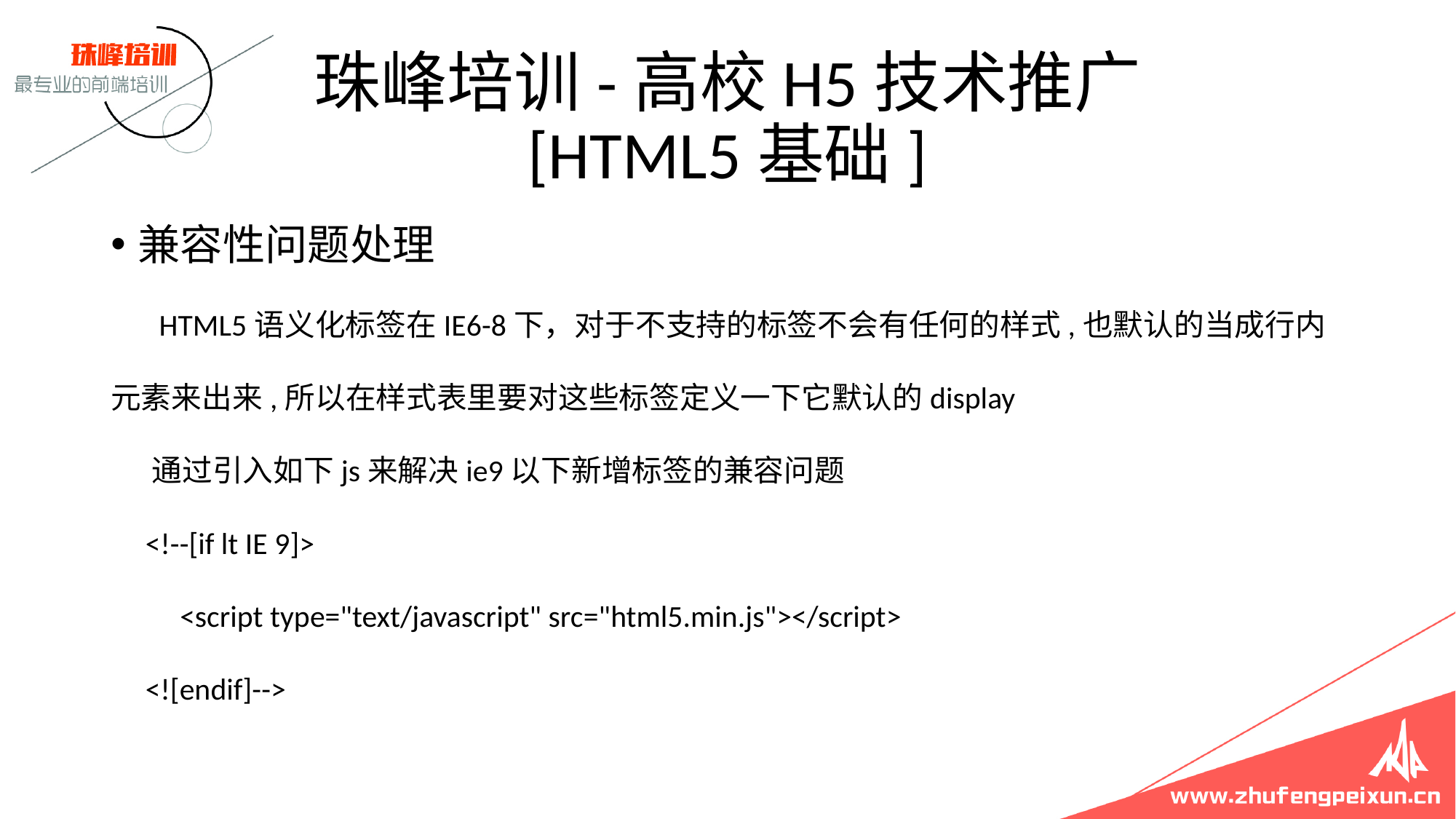

# 珠峰培训-高校H5技术推广 [HTML5基础]
兼容性问题处理
       HTML5语义化标签在IE6-8下，对于不支持的标签不会有任何的样式,也默认的当成行内元素来出来,所以在样式表里要对这些标签定义一下它默认的display
     通过引入如下js来解决ie9以下新增标签的兼容问题
     <!--[if lt IE 9]>
          <script type="text/javascript" src="html5.min.js"></script>
     <![endif]-->